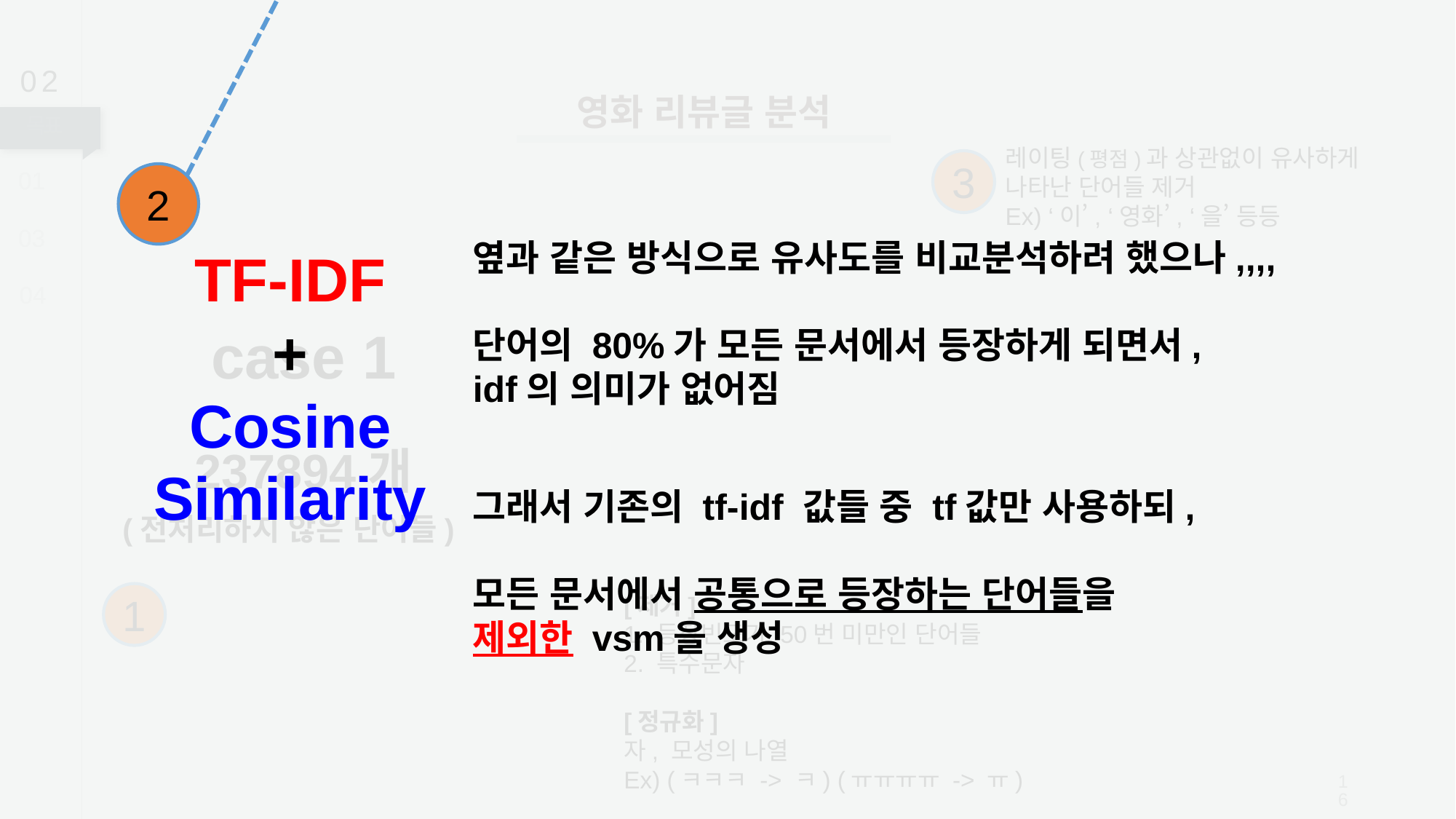

02
영화 리뷰글 분석

목표

레이팅(평점)과 상관없이 유사하게 나타난 단어들 제거
Ex) ‘이’, ‘영화’, ‘을’ 등등
3
01
2
03
옆과 같은 방식으로 유사도를 비교분석하려 했으나,,,,

단어의 80%가 모든 문서에서 등장하게 되면서,
idf의 의미가 없어짐
TF-IDF
+
Cosine Similarity
04
case 1
237894개
그래서 기존의 tf-idf 값들 중 tf값만 사용하되,

모든 문서에서 공통으로 등장하는 단어들을
제외한 vsm을 생성
(전처리하지 않은 단어들)
1
[제거]
1. 등장빈도가 50번 미만인 단어들
2. 특수문자

[정규화]
자, 모성의 나열
Ex) (ㅋㅋㅋ -> ㅋ) (ㅠㅠㅠㅠ -> ㅠ)
16